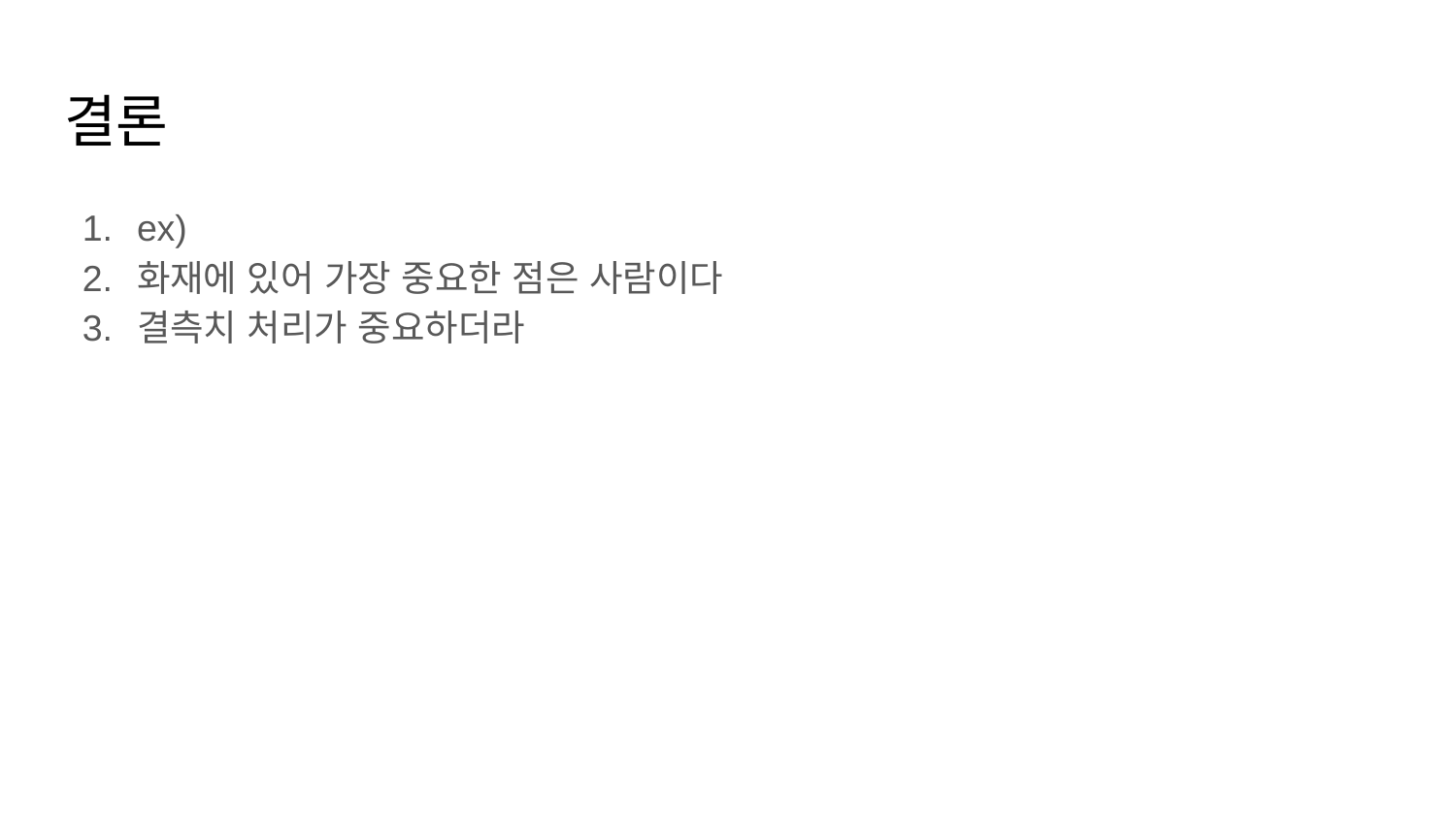

# 결론
ex)
화재에 있어 가장 중요한 점은 사람이다
결측치 처리가 중요하더라